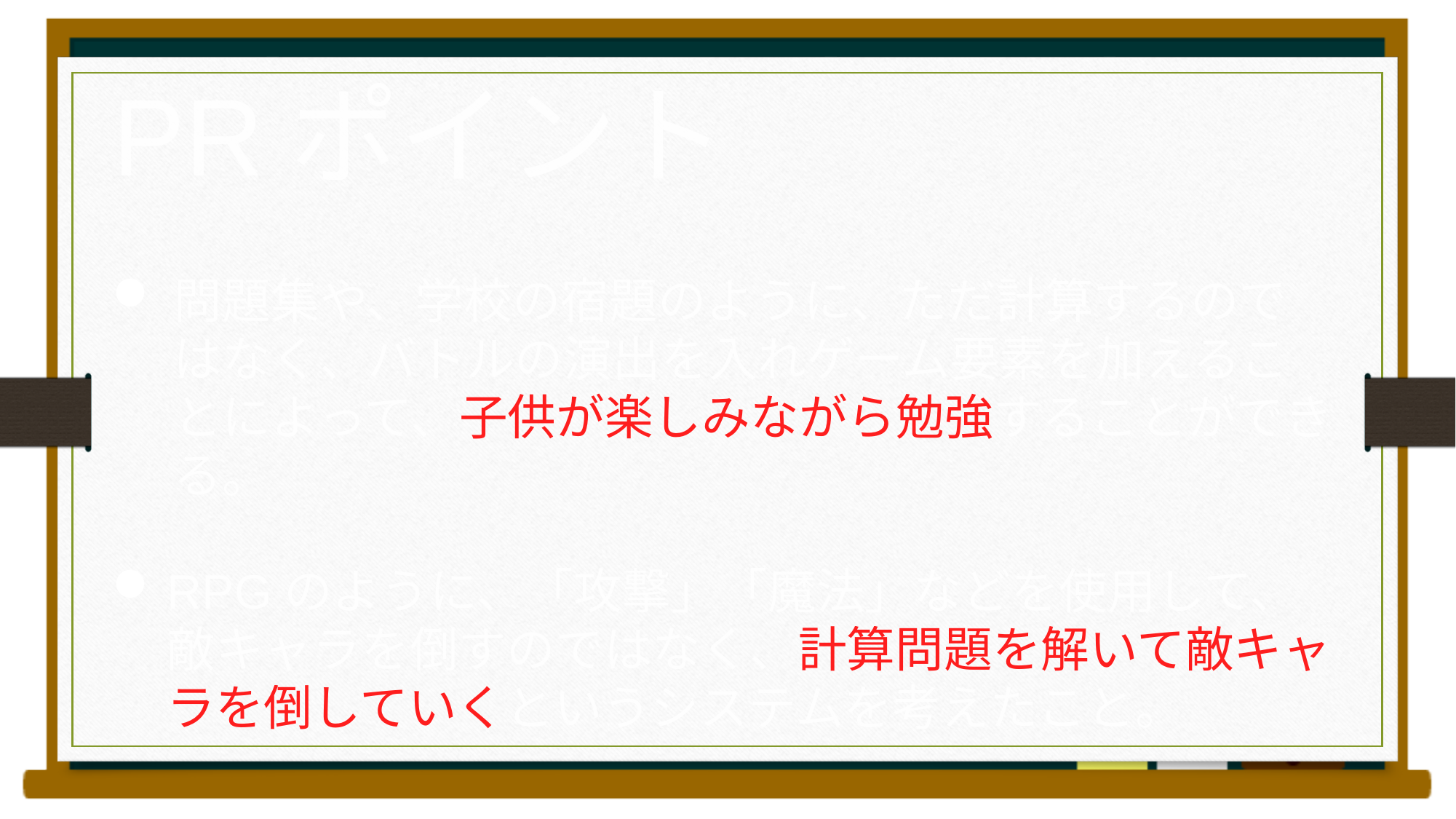

# PRポイント
問題集や、学校の宿題のように、ただ計算するのではなく、バトルの演出を入れゲーム要素を加えることによって、子供が楽しみながら勉強することができる。

RPGのように、「攻撃」「魔法」などを使用して、敵キャラを倒すのではなく、計算問題を解いて敵キャラを倒していくというシステムを考えたこと。